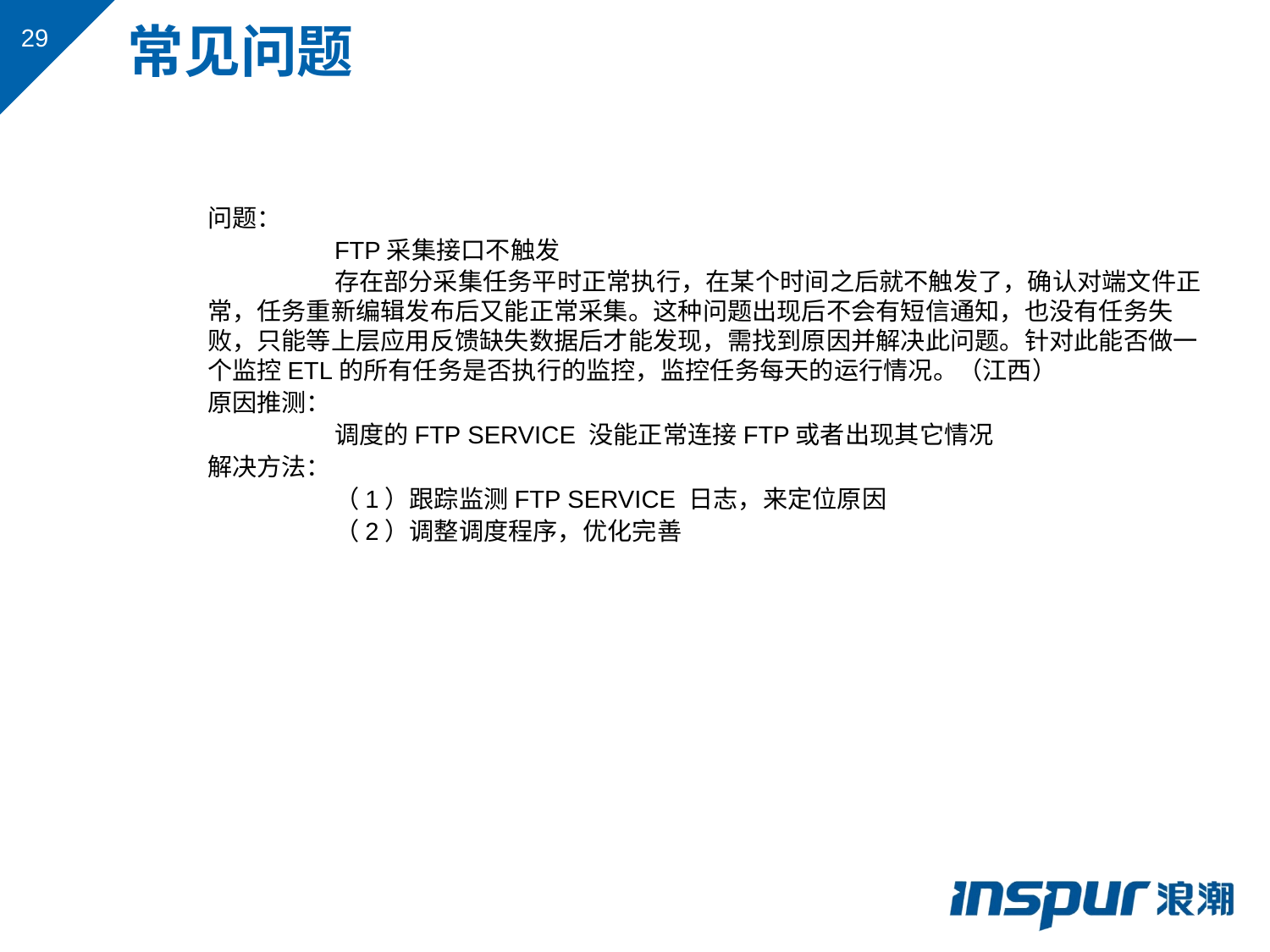

常见问题
问题：
	FTP采集接口不触发
	存在部分采集任务平时正常执行，在某个时间之后就不触发了，确认对端文件正常，任务重新编辑发布后又能正常采集。这种问题出现后不会有短信通知，也没有任务失败，只能等上层应用反馈缺失数据后才能发现，需找到原因并解决此问题。针对此能否做一个监控ETL的所有任务是否执行的监控，监控任务每天的运行情况。（江西）
原因推测：
	调度的FTP SERVICE 没能正常连接FTP或者出现其它情况
解决方法：
	（1）跟踪监测FTP SERVICE 日志，来定位原因
	（2）调整调度程序，优化完善